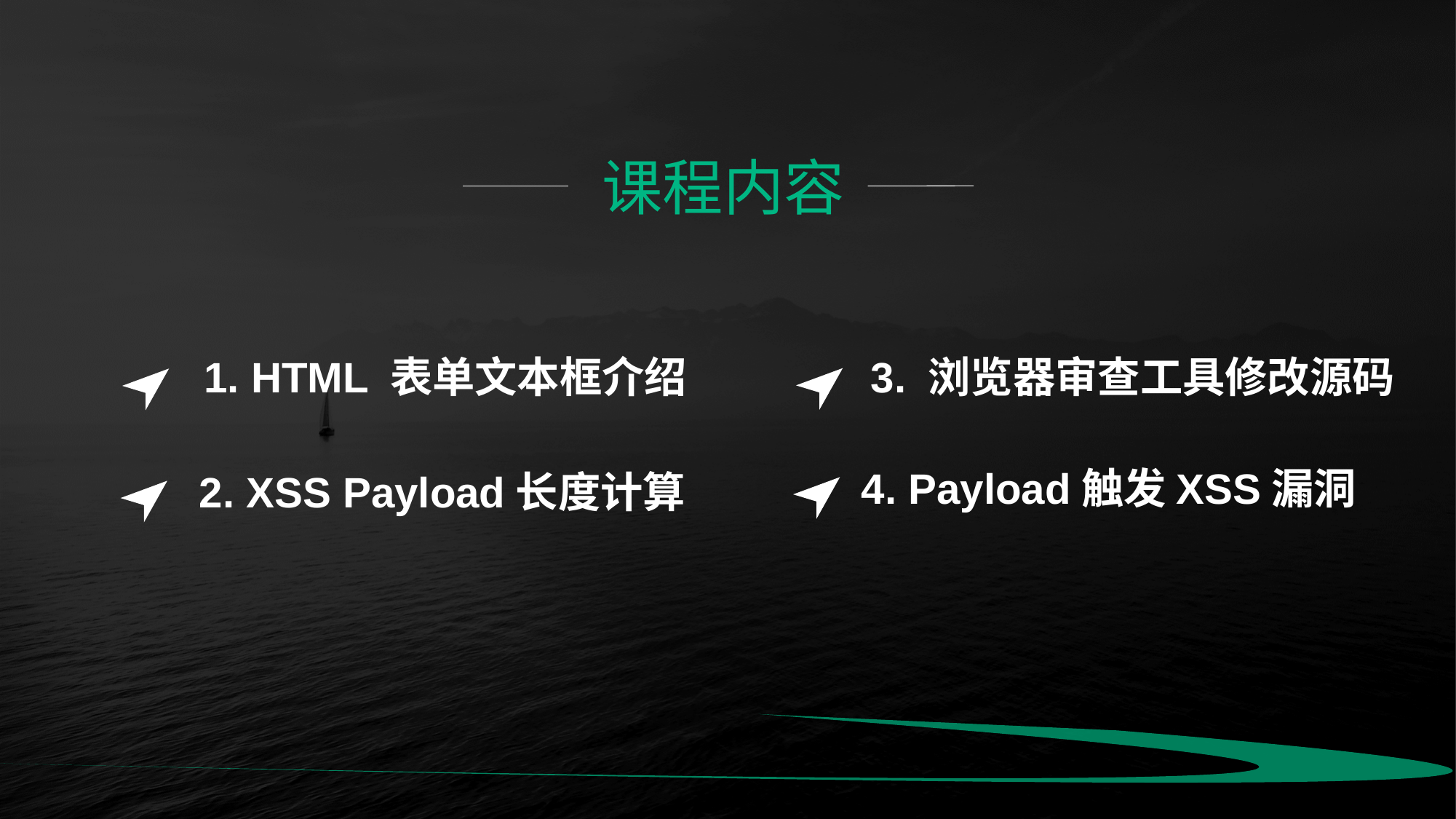

课程内容
3. 浏览器审查工具修改源码

4. Payload触发XSS漏洞

1. HTML 表单文本框介绍

2. XSS Payload长度计算